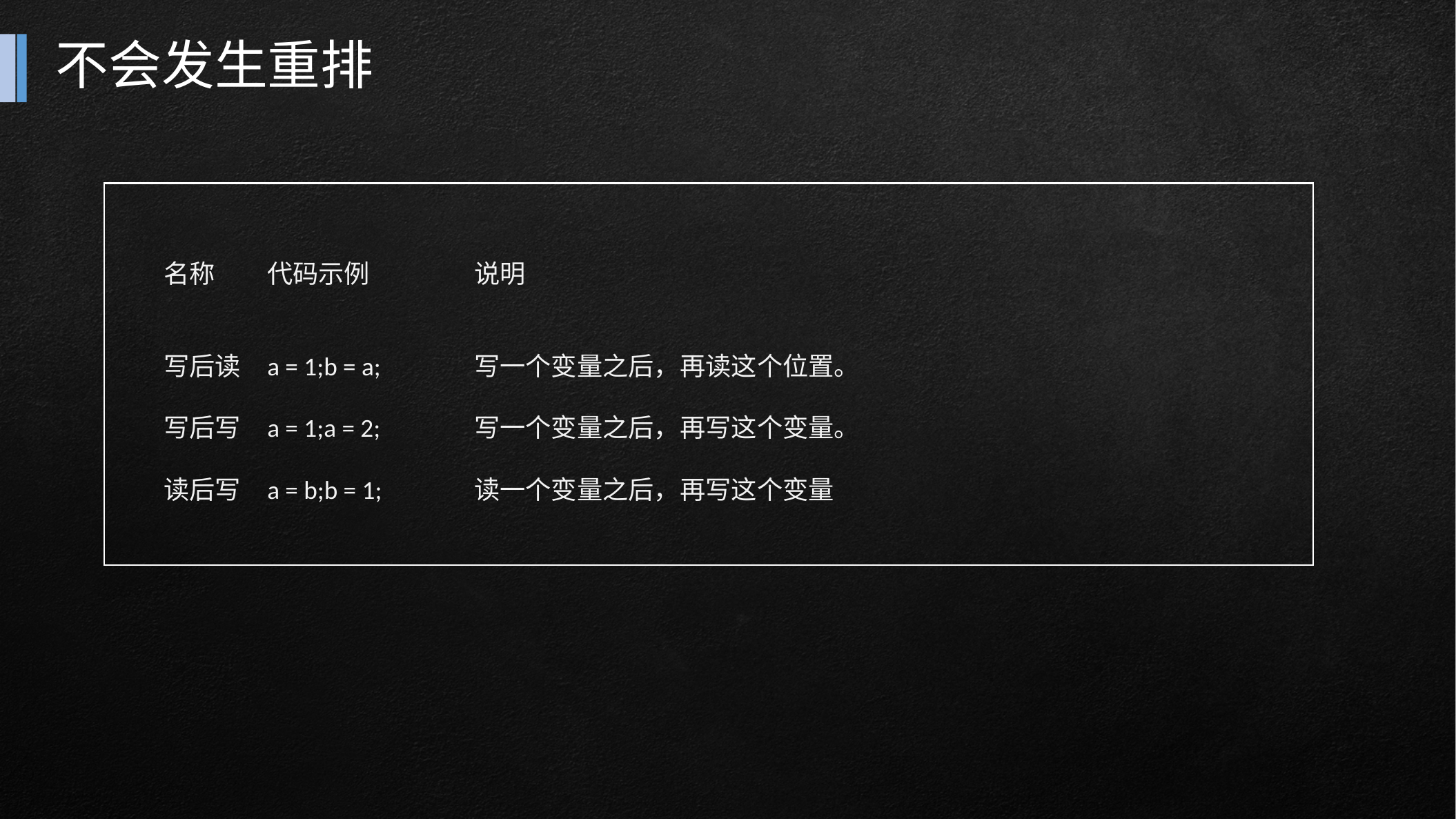

# 不会发生重排

名称 	代码示例 	说明

写后读 	a = 1;b = a; 	写一个变量之后，再读这个位置。

写后写 	a = 1;a = 2; 	写一个变量之后，再写这个变量。

读后写 	a = b;b = 1; 	读一个变量之后，再写这个变量